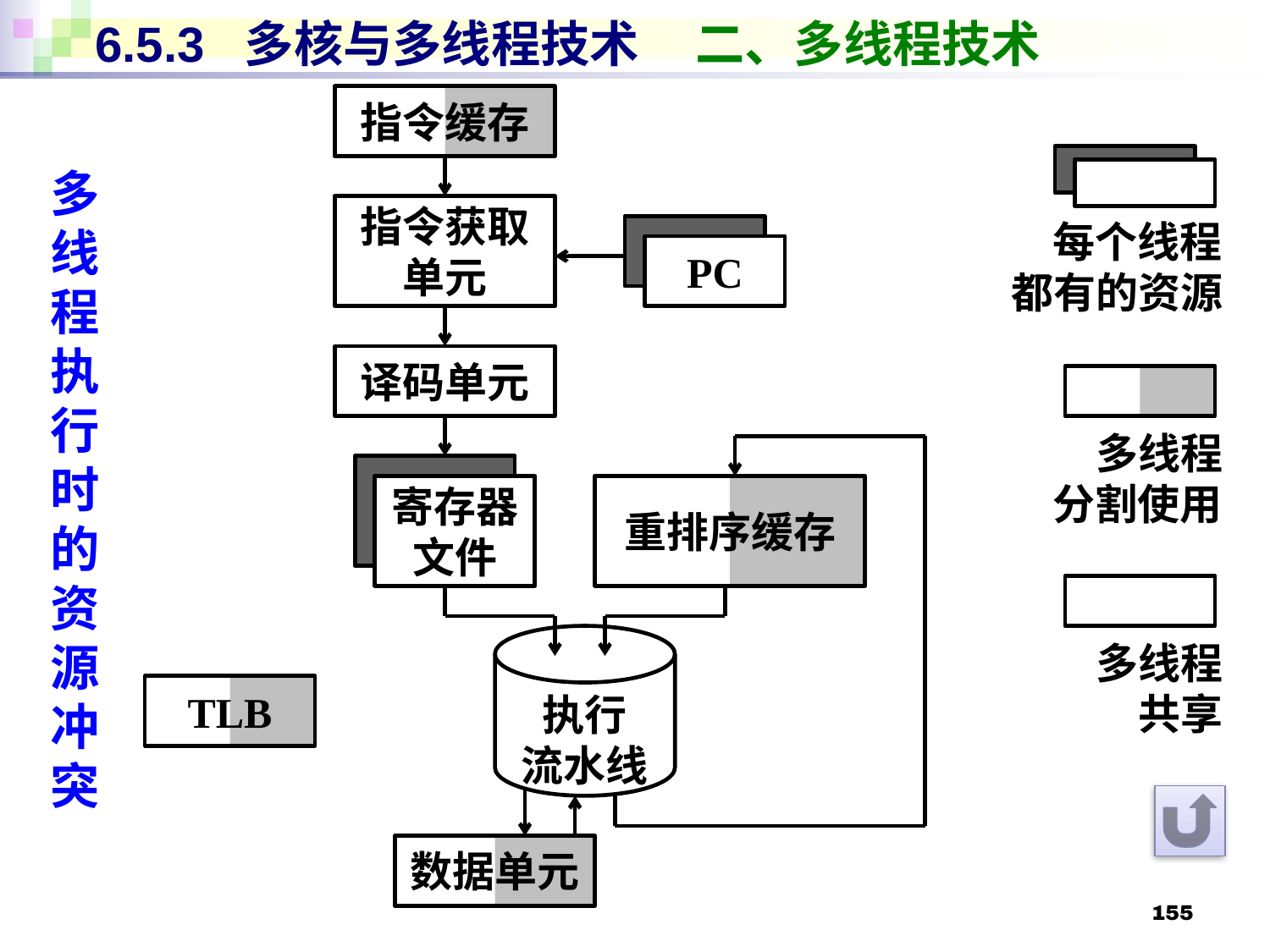

# 6.5.3  多核与多线程技术     二、多线程技术
指令缓存

多线程执行时的资源冲突
指令获取
单元
每个线程
都有的资源

PC
译码单元

多线程
分割使用

寄存器
文件
重排序缓存

执行
流水线
多线程
共享
TLB

数据单元

155